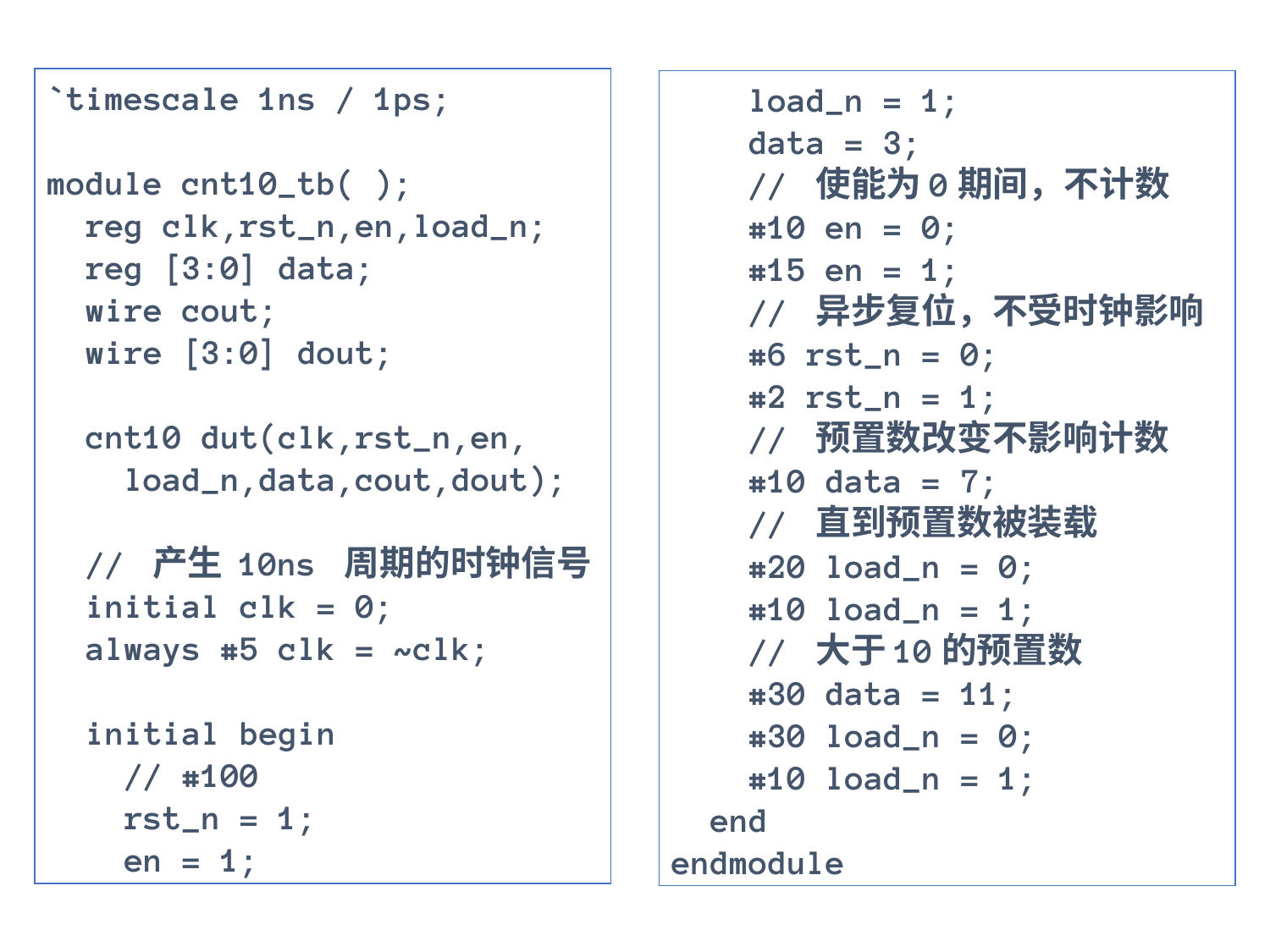

`timescale 1ns / 1ps;

module cnt10_tb( );
  reg clk,rst_n,en,load_n;
  reg [3:0] data;
  wire cout;
  wire [3:0] dout;

  cnt10 dut(clk,rst_n,en,
    load_n,data,cout,dout);

  // 产生 10ns 周期的时钟信号
  initial clk = 0;
  always #5 clk = ~clk;

  initial begin
    // #100
    rst_n = 1;
    en = 1;
    load_n = 1;
    data = 3;
    // 使能为0期间，不计数
    #10 en = 0;
    #15 en = 1;
    // 异步复位，不受时钟影响
    #6 rst_n = 0;
    #2 rst_n = 1;
    // 预置数改变不影响计数
    #10 data = 7;
    // 直到预置数被装载
    #20 load_n = 0;
    #10 load_n = 1;
    // 大于10的预置数
    #30 data = 11;
    #30 load_n = 0;
    #10 load_n = 1;
  end
endmodule